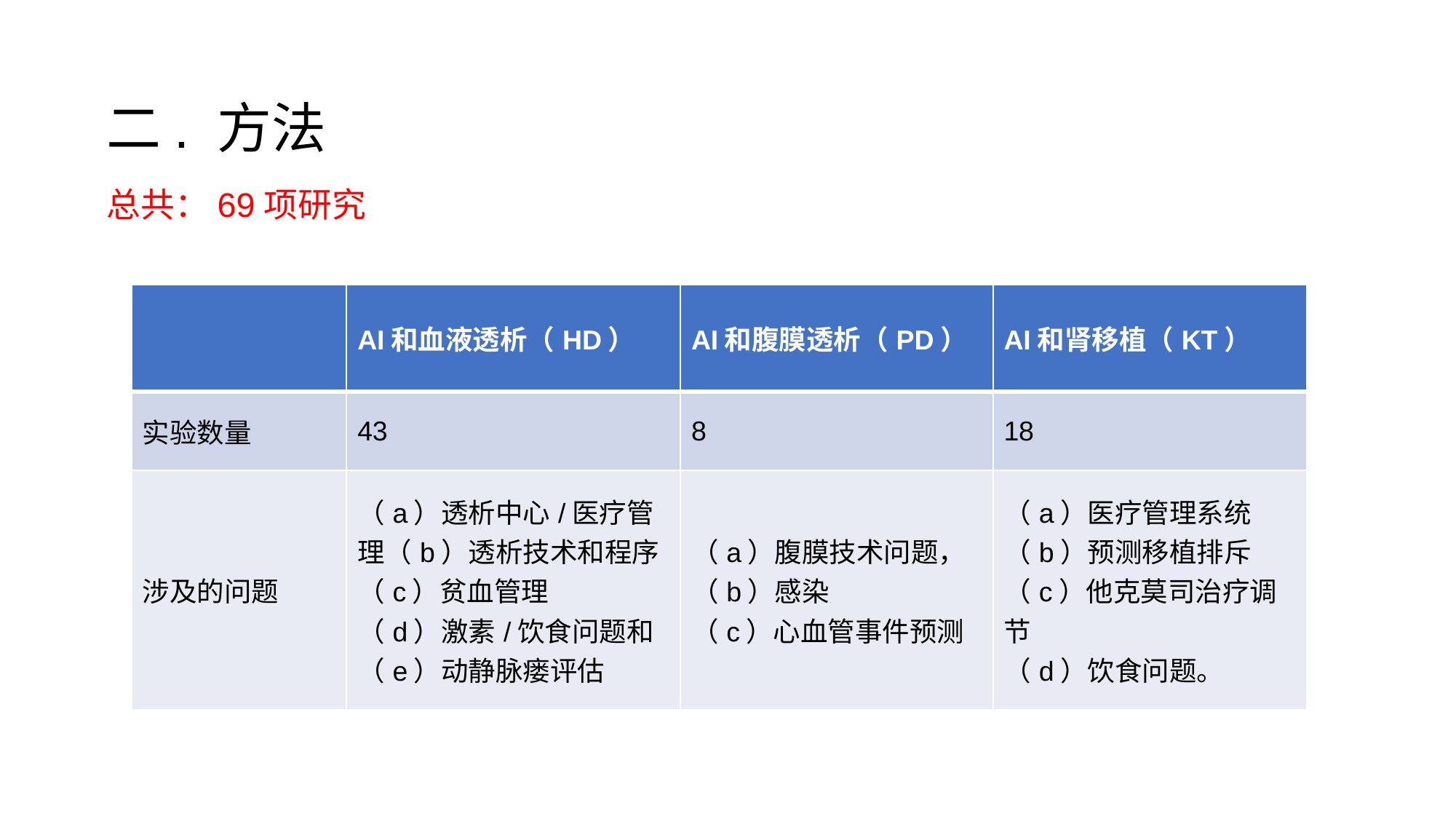

二. 方法
总共：69项研究
|  | AI和血液透析（HD） | AI和腹膜透析（PD） | AI和肾移植（KT） |
| --- | --- | --- | --- |
| 实验数量 | 43 | 8 | 18 |
| 涉及的问题 | （a）透析中心/医疗管理（b）透析技术和程序 （c）贫血管理 （d）激素/饮食问题和（e）动静脉瘘评估 | （a）腹膜技术问题，（b）感染 （c）心血管事件预测 | （a）医疗管理系统 （b）预测移植排斥 （c）他克莫司治疗调节 （d）饮食问题。 |